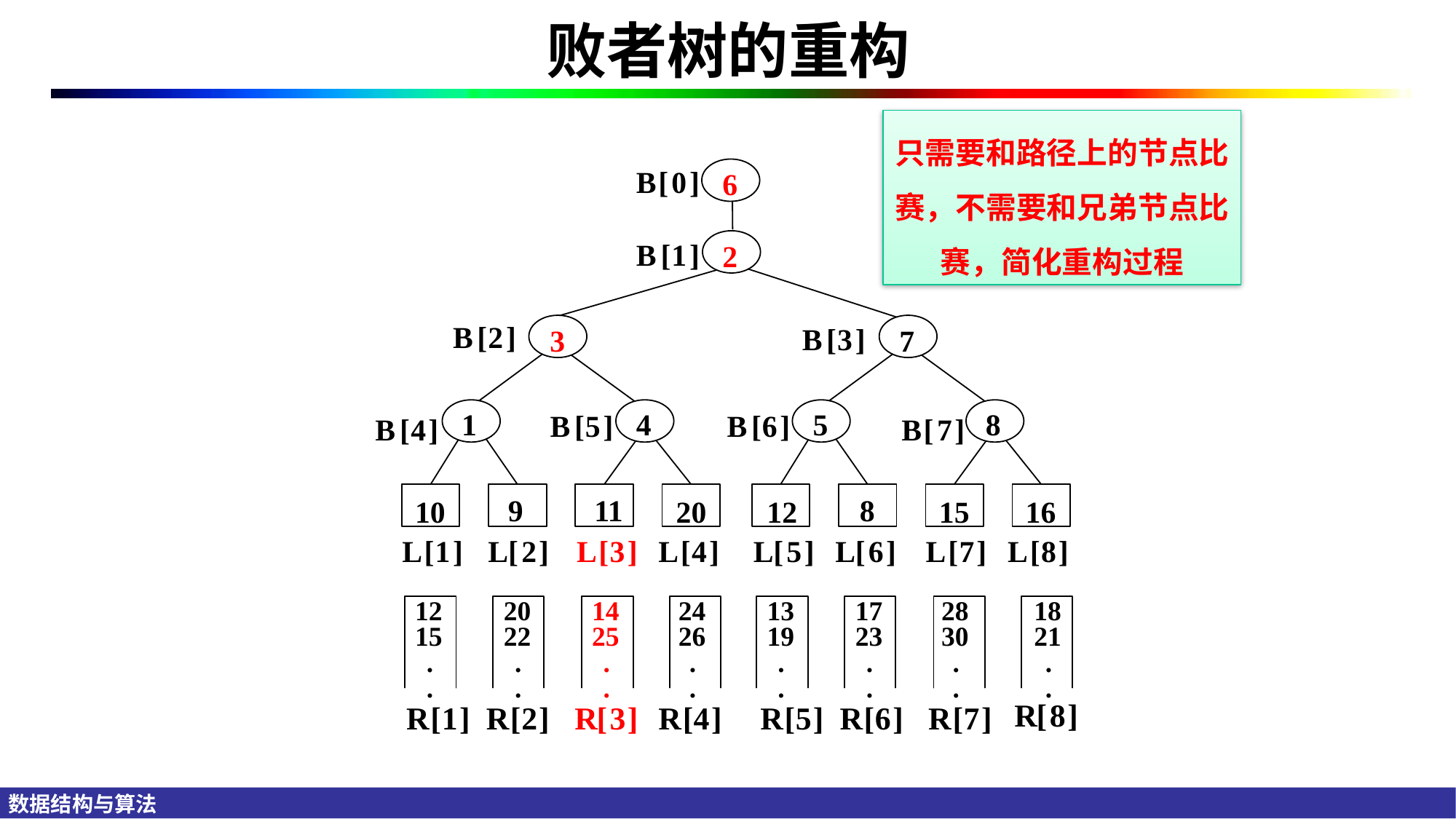

# 败者树的重构
只需要和路径上的节点比赛，不需要和兄弟节点比赛，简化重构过程

B
0
[
]
6

B
1
[
]
2

[
2
B
]
B
[
3
]
3
7

1
4
5
8
B
5
]
[
6
[
B
]
B
4
]
B
[
7
]
[

9
8
11
10
20
12
15
16
1
2
L
[
3
]
[
4
L
[
5
]
L
[
6
]
L
7
]
L
8
]
L
[
]
L
[
]
L
]
[
[
12
20
14
24
17
28
18
13

15
22
25
26
23
30
21
19
.
.
.
.
.
.
.
.
.
.
.
.
.
.
.
.
R
[
8
]
R
[
1
]
R
[
2
]
R
[
3
]
R
[
4
]
R
[
5
]
R
[
6
]
R
[
7
]